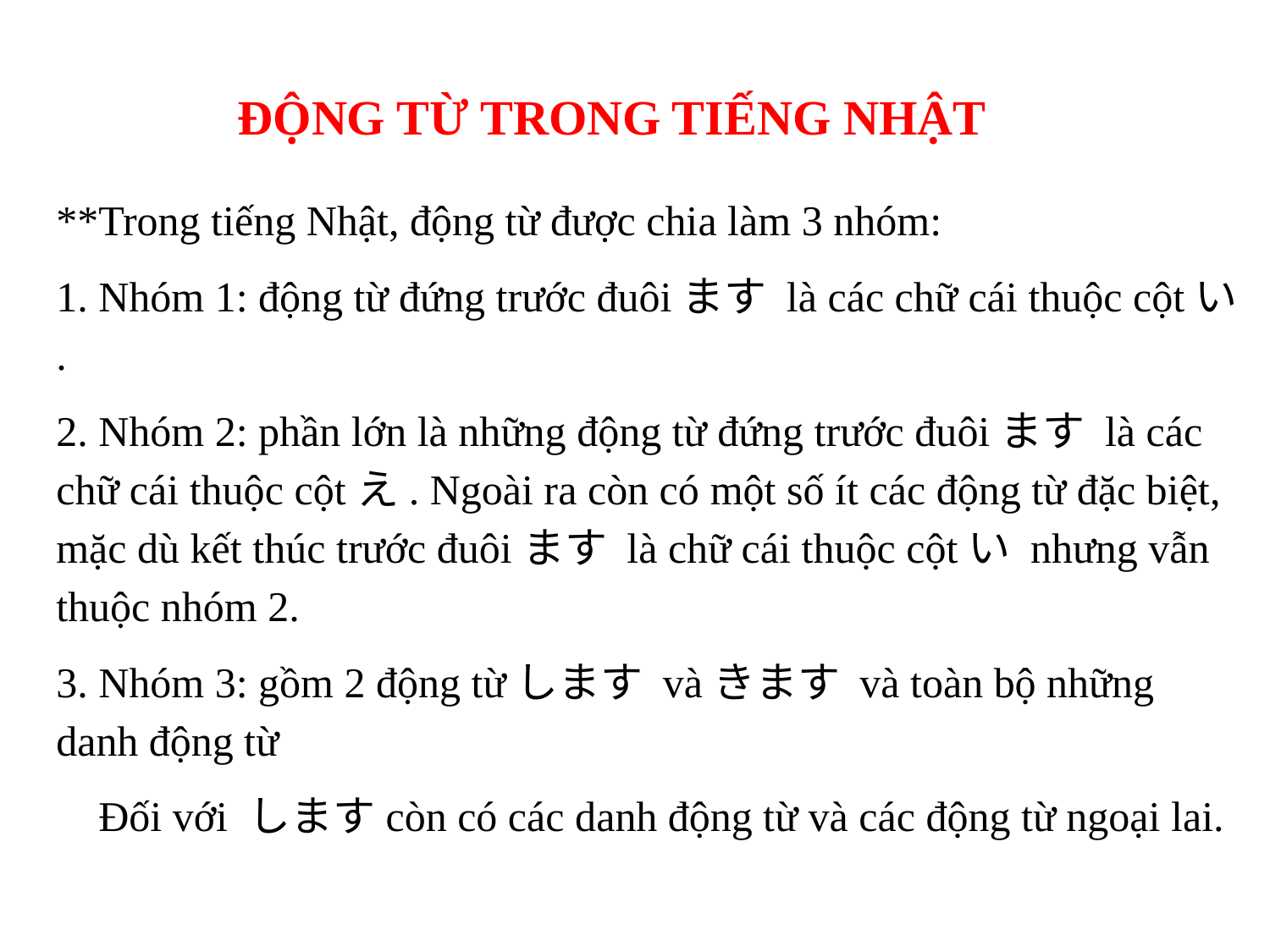

ĐỘNG TỪ TRONG TIẾNG NHẬT
**Trong tiếng Nhật, động từ được chia làm 3 nhóm:
1. Nhóm 1: động từ đứng trước đuôiます là các chữ cái thuộc cộtい .
2. Nhóm 2: phần lớn là những động từ đứng trước đuôiます là các chữ cái thuộc cộtえ. Ngoài ra còn có một số ít các động từ đặc biệt, mặc dù kết thúc trước đuôiます là chữ cái thuộc cộtい nhưng vẫn thuộc nhóm 2.
3. Nhóm 3: gồm 2 động từします vàきます và toàn bộ những danh động từ
    Đối với しますcòn có các danh động từ và các động từ ngoại lai.